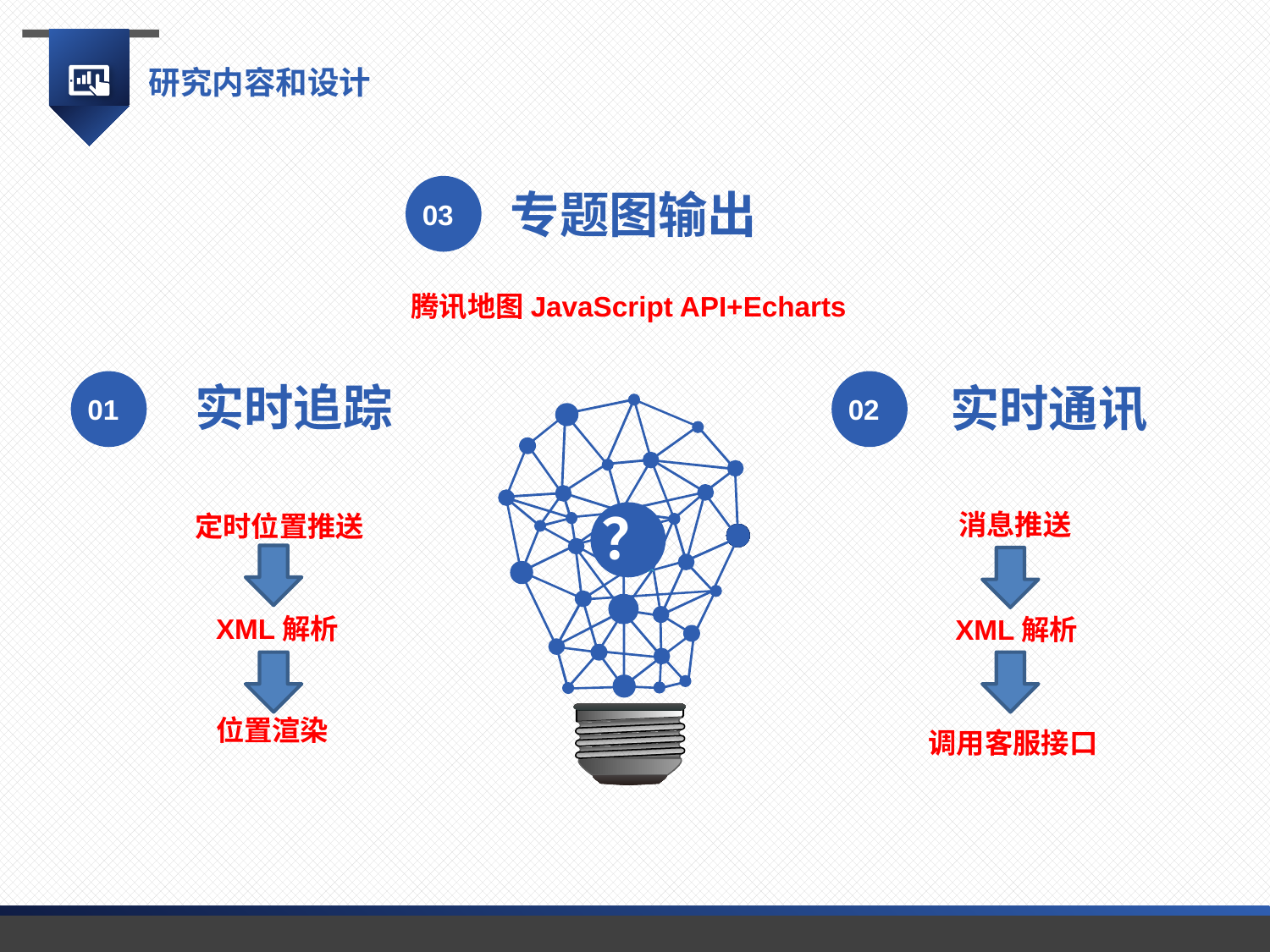

研究内容和设计

03
专题图输出
腾讯地图JavaScript API+Echarts
实时追踪
实时通讯

01

02

消息推送
定时位置推送
？

XML解析
XML解析

位置渲染
调用客服接口